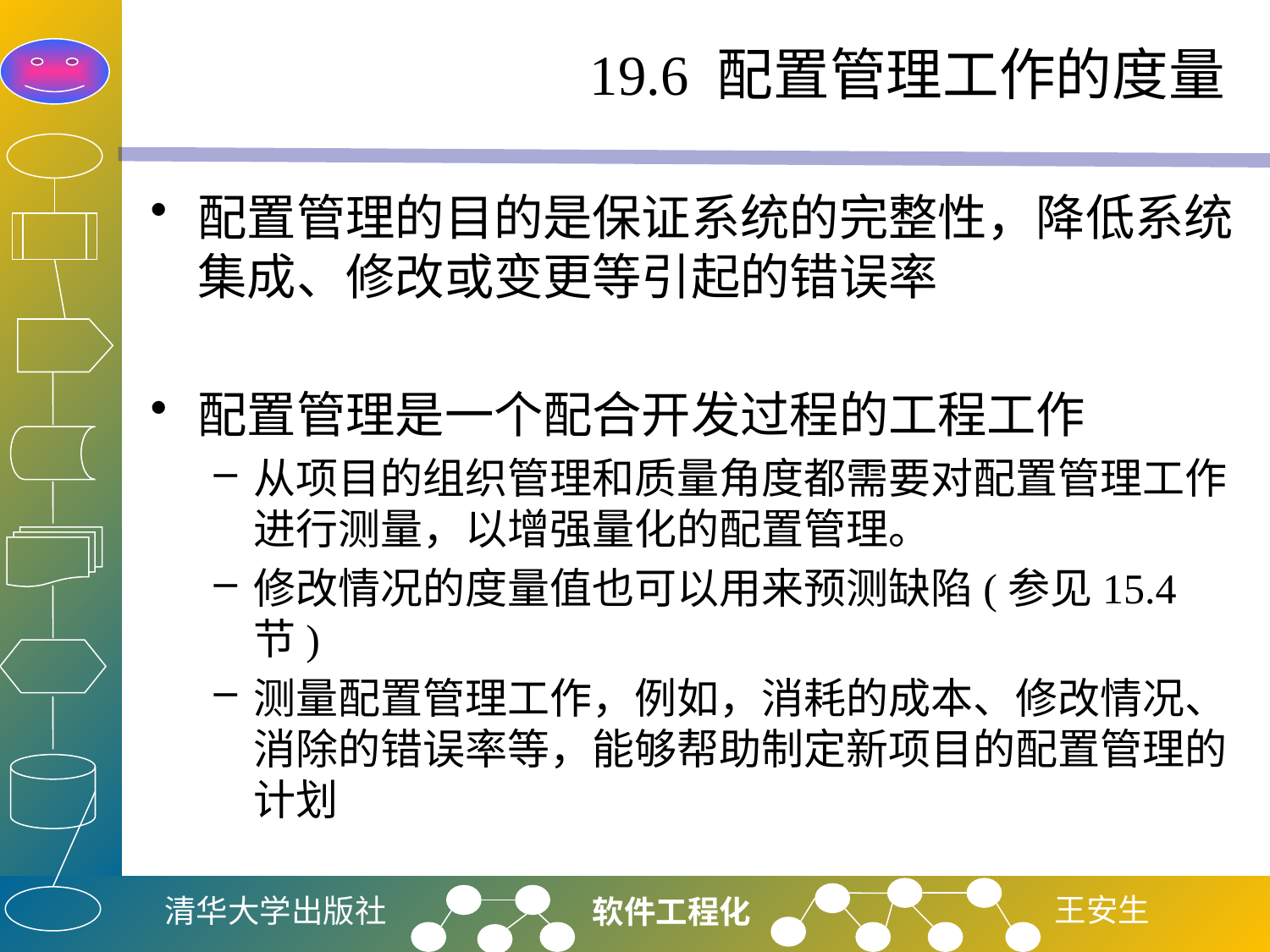

# 19.6 配置管理工作的度量
配置管理的目的是保证系统的完整性，降低系统集成、修改或变更等引起的错误率

配置管理是一个配合开发过程的工程工作
从项目的组织管理和质量角度都需要对配置管理工作进行测量，以增强量化的配置管理。
修改情况的度量值也可以用来预测缺陷(参见15.4节)
测量配置管理工作，例如，消耗的成本、修改情况、消除的错误率等，能够帮助制定新项目的配置管理的计划